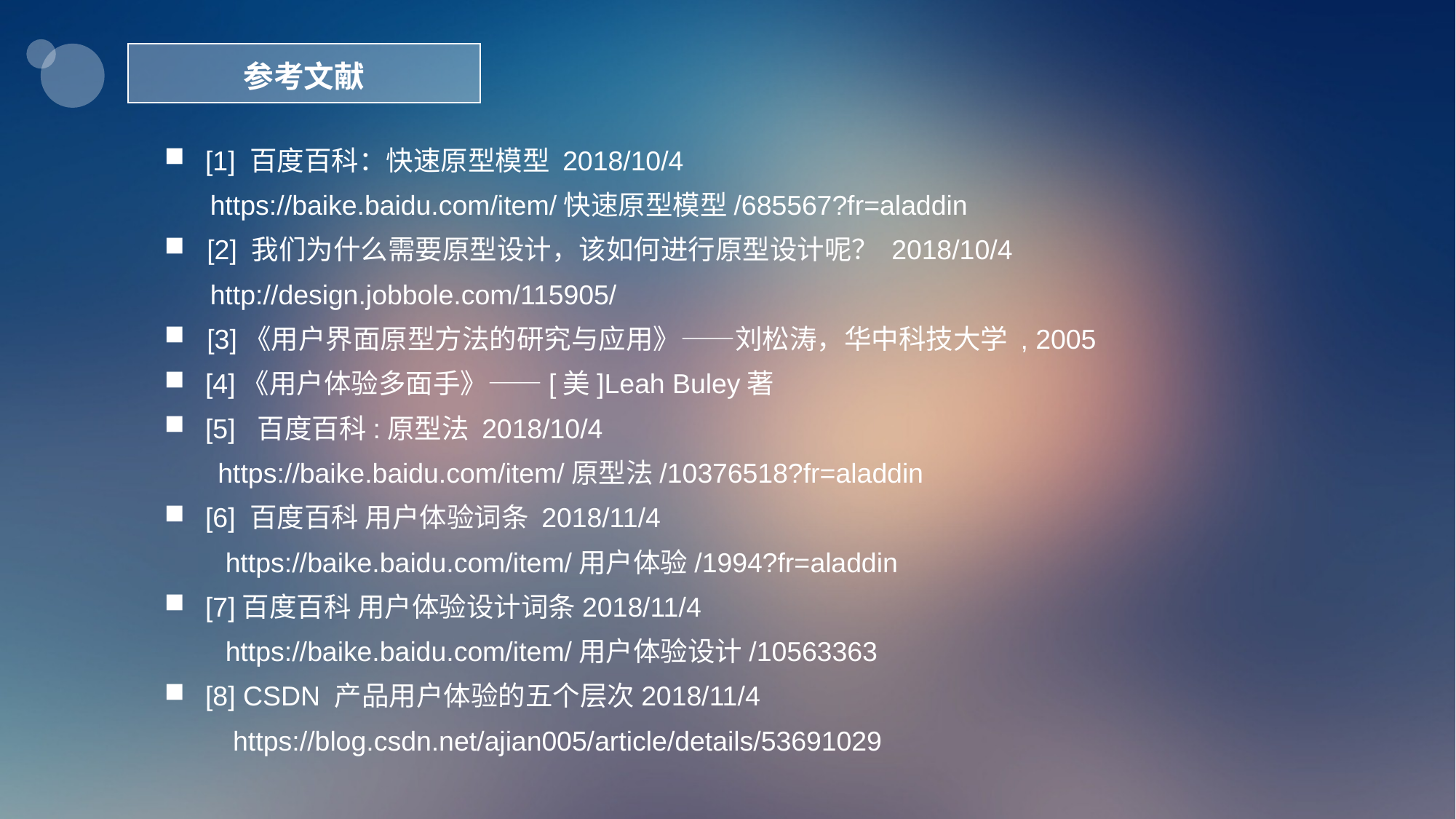

参考文献
[1] 百度百科：快速原型模型 2018/10/4
      https://baike.baidu.com/item/快速原型模型/685567?fr=aladdin
  [2] 我们为什么需要原型设计，该如何进行原型设计呢？ 2018/10/4
      http://design.jobbole.com/115905/
  [3]《用户界面原型方法的研究与应用》——刘松涛，华中科技大学 , 2005
[4]《用户体验多面手》——[美]Leah Buley著
[5]  百度百科:原型法 2018/10/4
       https://baike.baidu.com/item/原型法/10376518?fr=aladdin
[6] 百度百科 用户体验词条 2018/11/4
        https://baike.baidu.com/item/用户体验/1994?fr=aladdin
[7]百度百科 用户体验设计词条2018/11/4
        https://baike.baidu.com/item/用户体验设计/10563363
[8] CSDN 产品用户体验的五个层次2018/11/4
         https://blog.csdn.net/ajian005/article/details/53691029